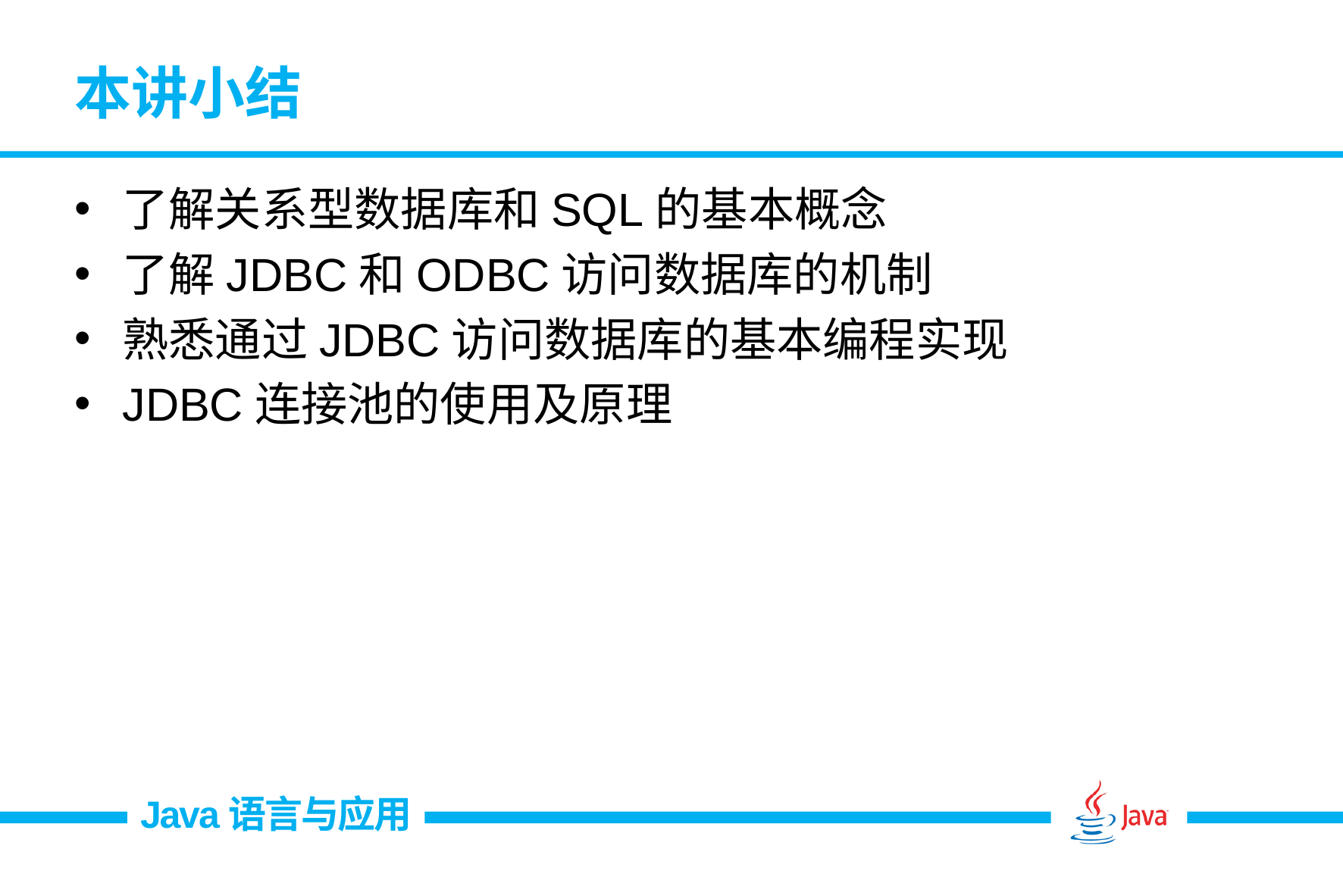

# 本讲小结
了解关系型数据库和SQL的基本概念
了解JDBC和ODBC访问数据库的机制
熟悉通过JDBC访问数据库的基本编程实现
JDBC连接池的使用及原理